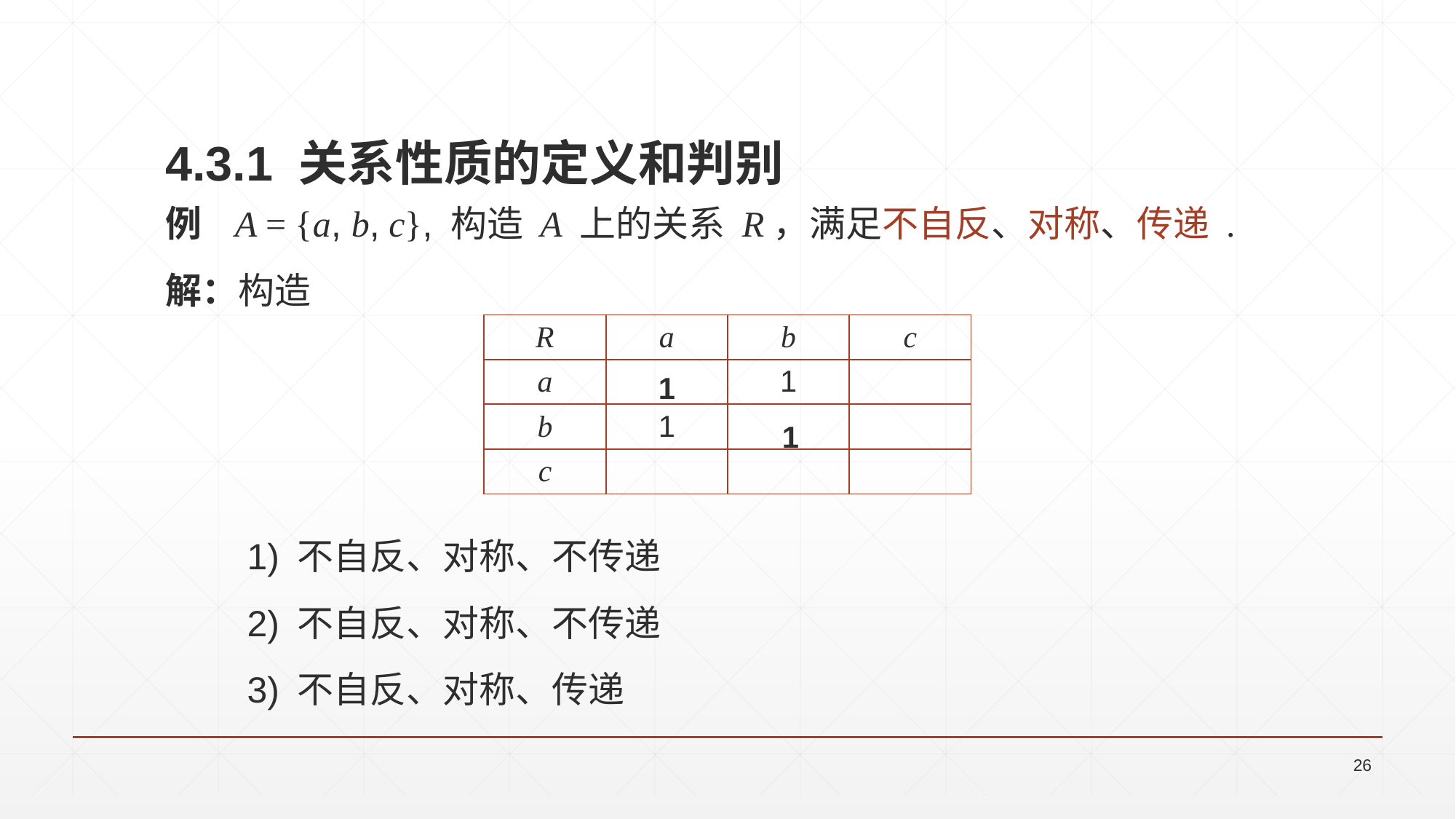

4.3.1 关系性质的定义和判别
例   A = {a, b, c}, 构造 A 上的关系 R，满足不自反、对称、传递 .
解：构造

         1) 不自反、对称、不传递
         2) 不自反、对称、不传递
         3) 不自反、对称、传递
| R | a | b | c |
| --- | --- | --- | --- |
| a |  | 1 |  |
| b | 1 |  |  |
| c |  |  |  |
1
1
26